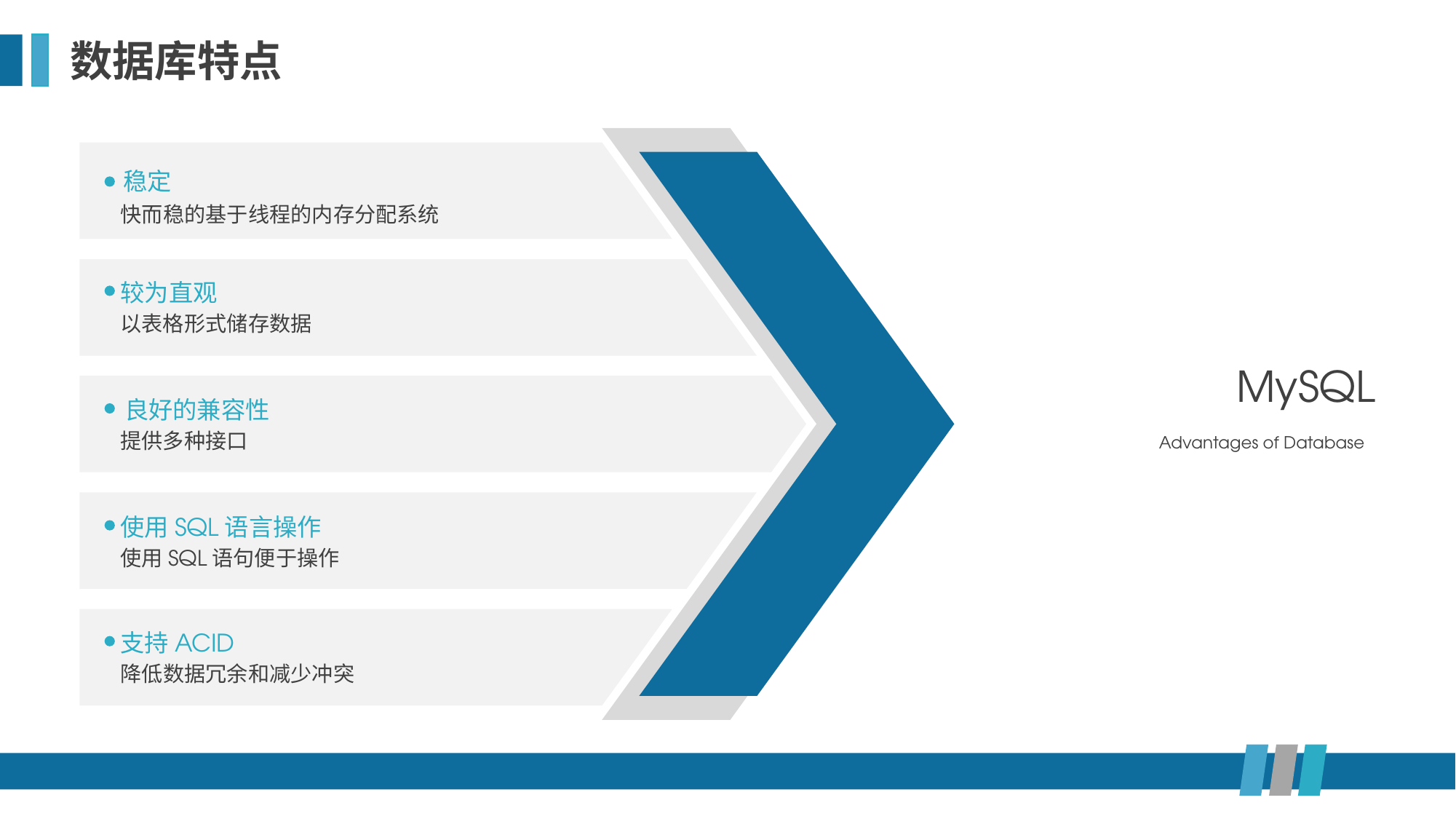

数据库特点

稳定

快而稳的基于线程的内存分配系统

较为直观

以表格形式储存数据
MySQL
Advantages of Database

良好的兼容性

提供多种接口

使用SQL语言操作

使用SQL语句便于操作

支持ACID

降低数据冗余和减少冲突